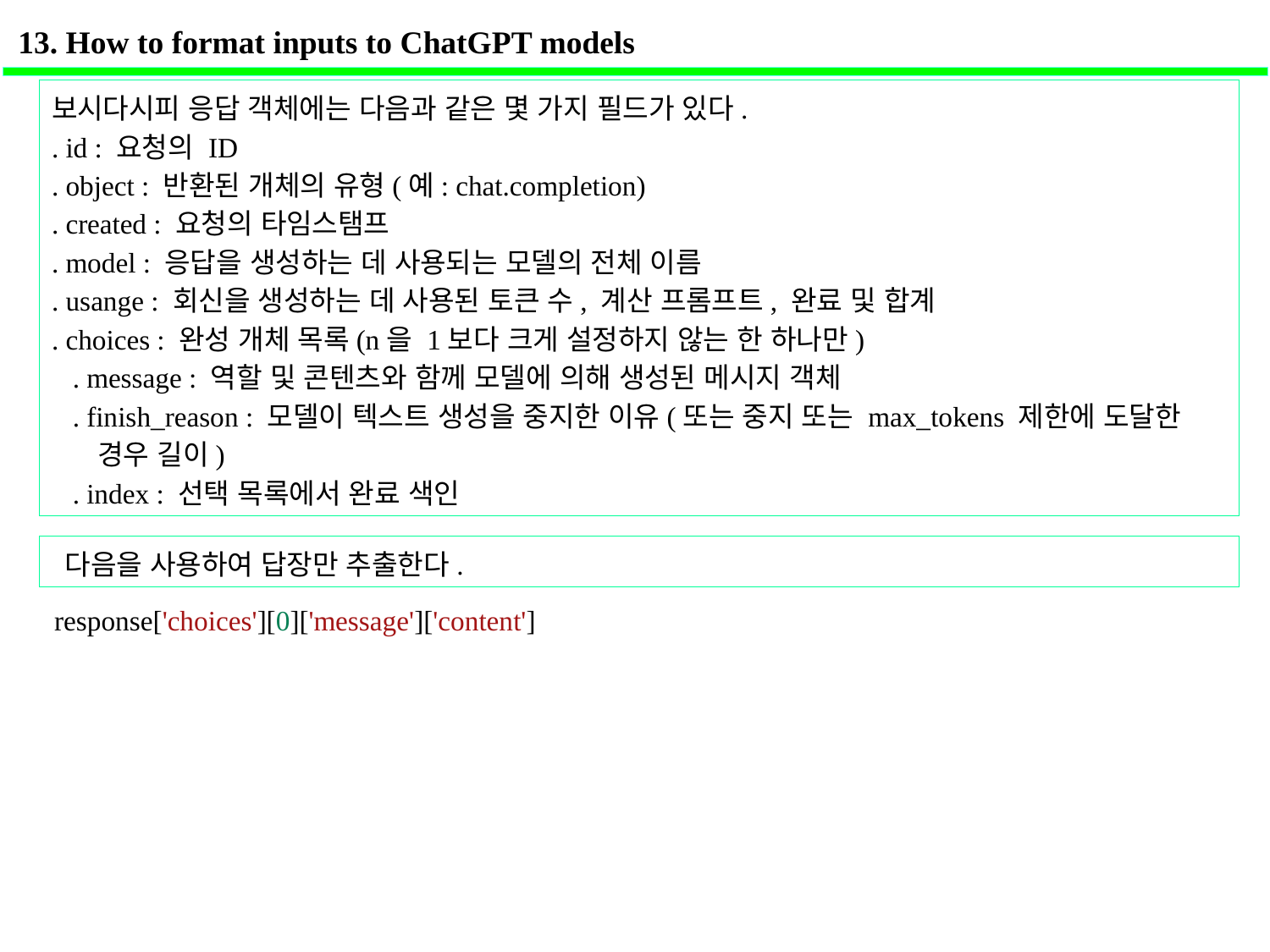

13. How to format inputs to ChatGPT models

보시다시피 응답 객체에는 다음과 같은 몇 가지 필드가 있다.
. id : 요청의 ID
. object : 반환된 개체의 유형(예: chat.completion)
. created : 요청의 타임스탬프
. model : 응답을 생성하는 데 사용되는 모델의 전체 이름
. usange : 회신을 생성하는 데 사용된 토큰 수, 계산 프롬프트, 완료 및 합계
. choices : 완성 개체 목록(n을 1보다 크게 설정하지 않는 한 하나만)
   . message : 역할 및 콘텐츠와 함께 모델에 의해 생성된 메시지 객체
   . finish_reason : 모델이 텍스트 생성을 중지한 이유(또는 중지 또는 max_tokens 제한에 도달한
     경우 길이)
   . index : 선택 목록에서 완료 색인
 다음을 사용하여 답장만 추출한다.
response['choices'][0]['message']['content']